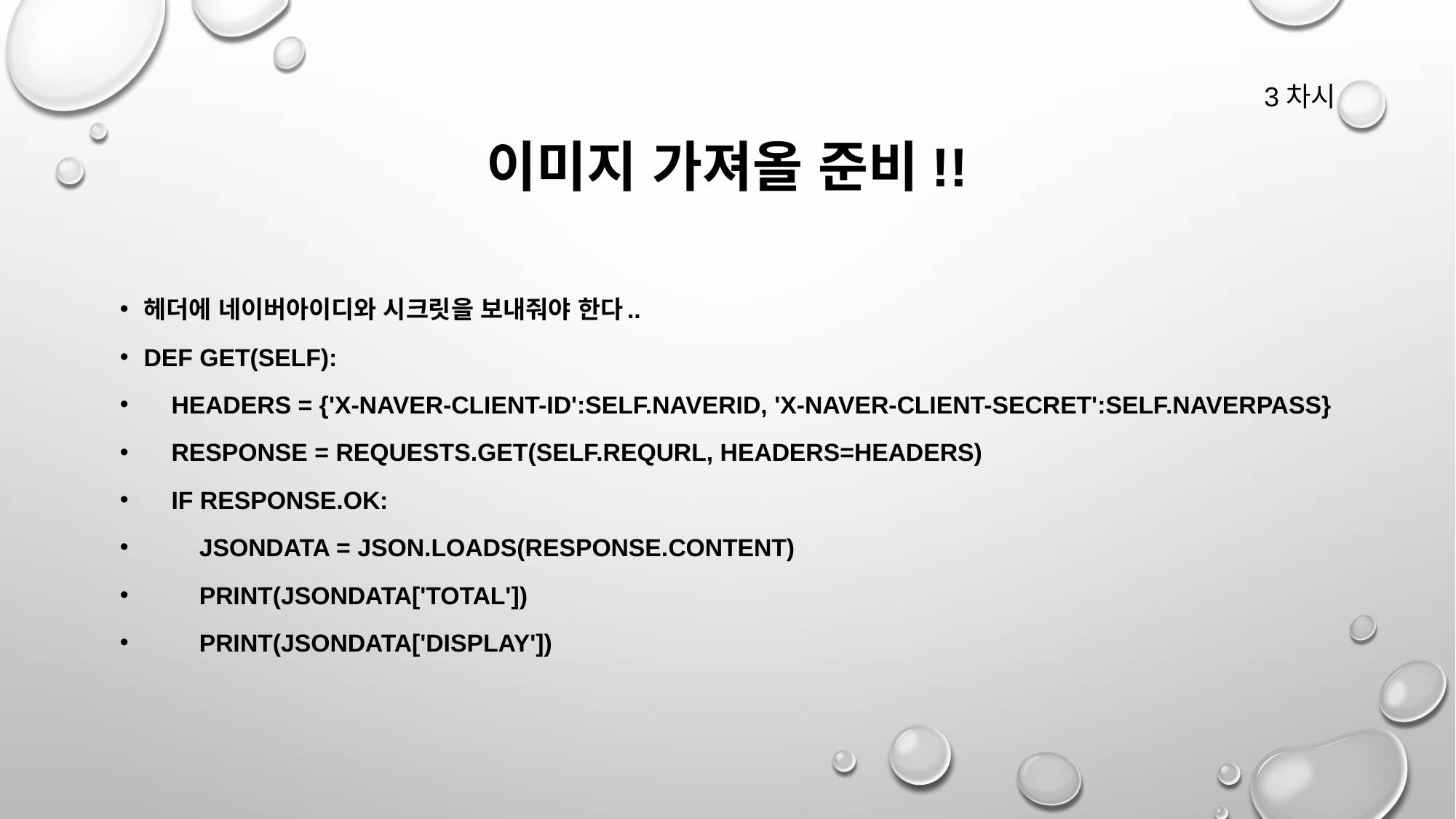

# 이미지 가져올 준비!!
3차시
헤더에 네이버아이디와 시크릿을 보내줘야 한다..
def get(self):
    headers = {'X-Naver-Client-Id':self.naverid, 'X-Naver-Client-Secret':self.naverpass}
    response = requests.get(self.requrl, headers=headers)
    if response.ok:
        jsonData = json.loads(response.content)
        print(jsonData['total'])
        print(jsonData['display'])